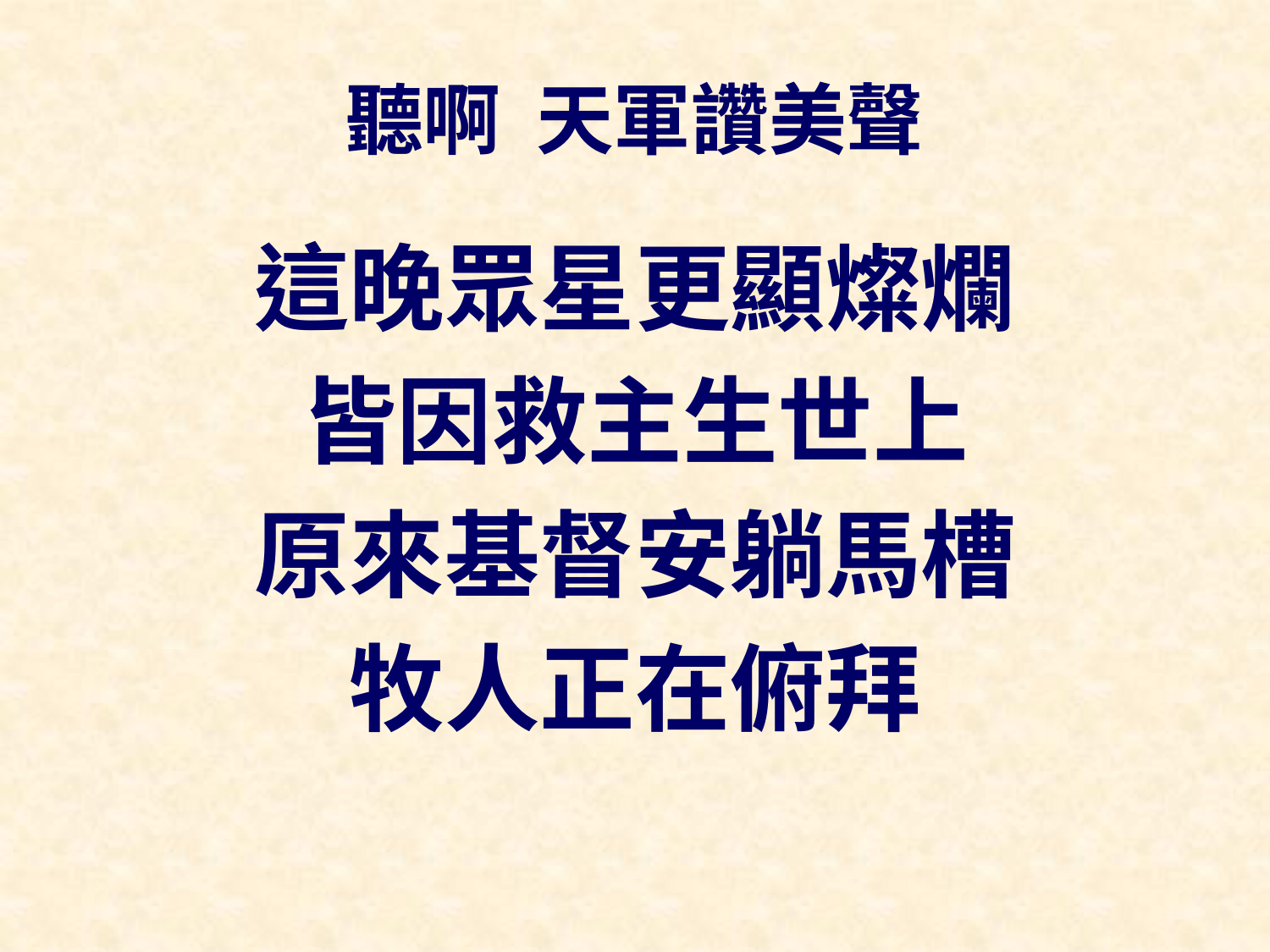

# 聽啊  天軍讚美聲
這晚眾星更顯燦爛
皆因救主生世上
原來基督安躺馬槽
牧人正在俯拜